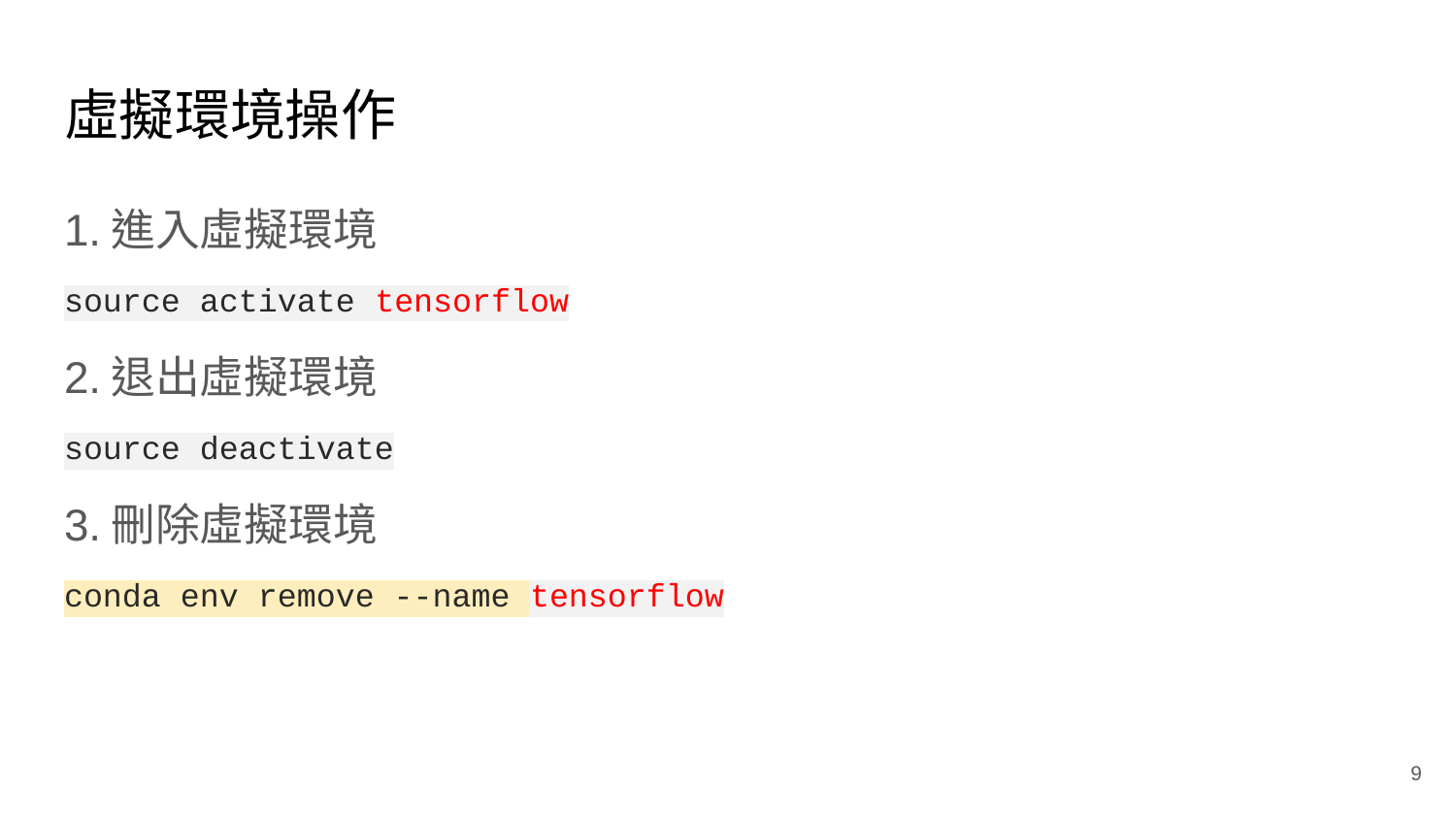

# 虛擬環境操作
1.進入虛擬環境
source activate tensorflow
2.退出虛擬環境
source deactivate
3.刪除虛擬環境
conda env remove --name tensorflow
9